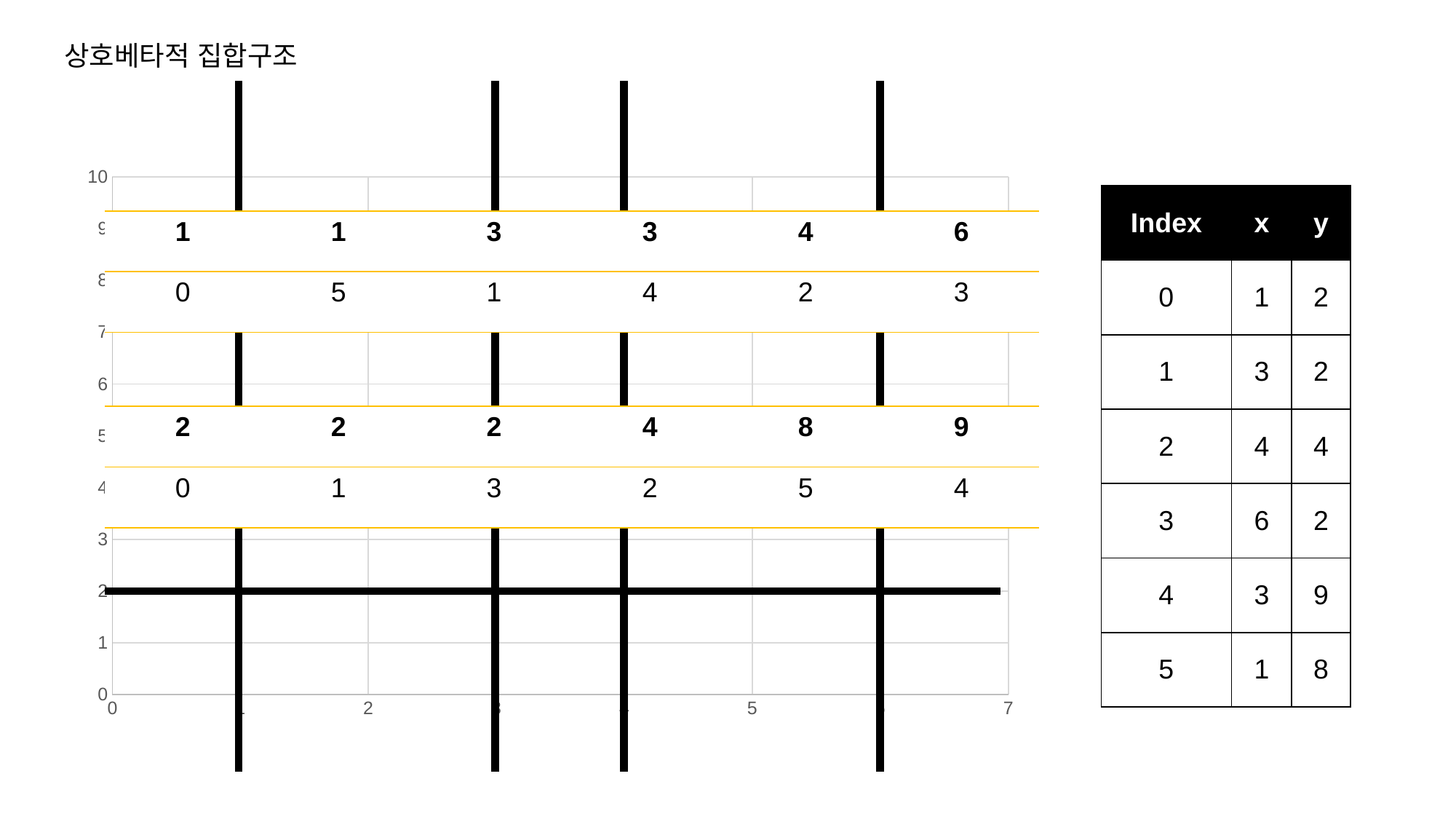

상호베타적 집합구조

### Chart

| Category | Y 값 |
|---|---|
| Index | x | y |
| --- | --- | --- |
| 0 | 1 | 2 |
| 1 | 3 | 2 |
| 2 | 4 | 4 |
| 3 | 6 | 2 |
| 4 | 3 | 9 |
| 5 | 1 | 8 |
| 1 | 1 | 3 | 3 | 4 | 6 |
| --- | --- | --- | --- | --- | --- |
| 0 | 5 | 1 | 4 | 2 | 3 |
| 2 | 2 | 2 | 4 | 8 | 9 |
| --- | --- | --- | --- | --- | --- |
| 0 | 1 | 3 | 2 | 5 | 4 |